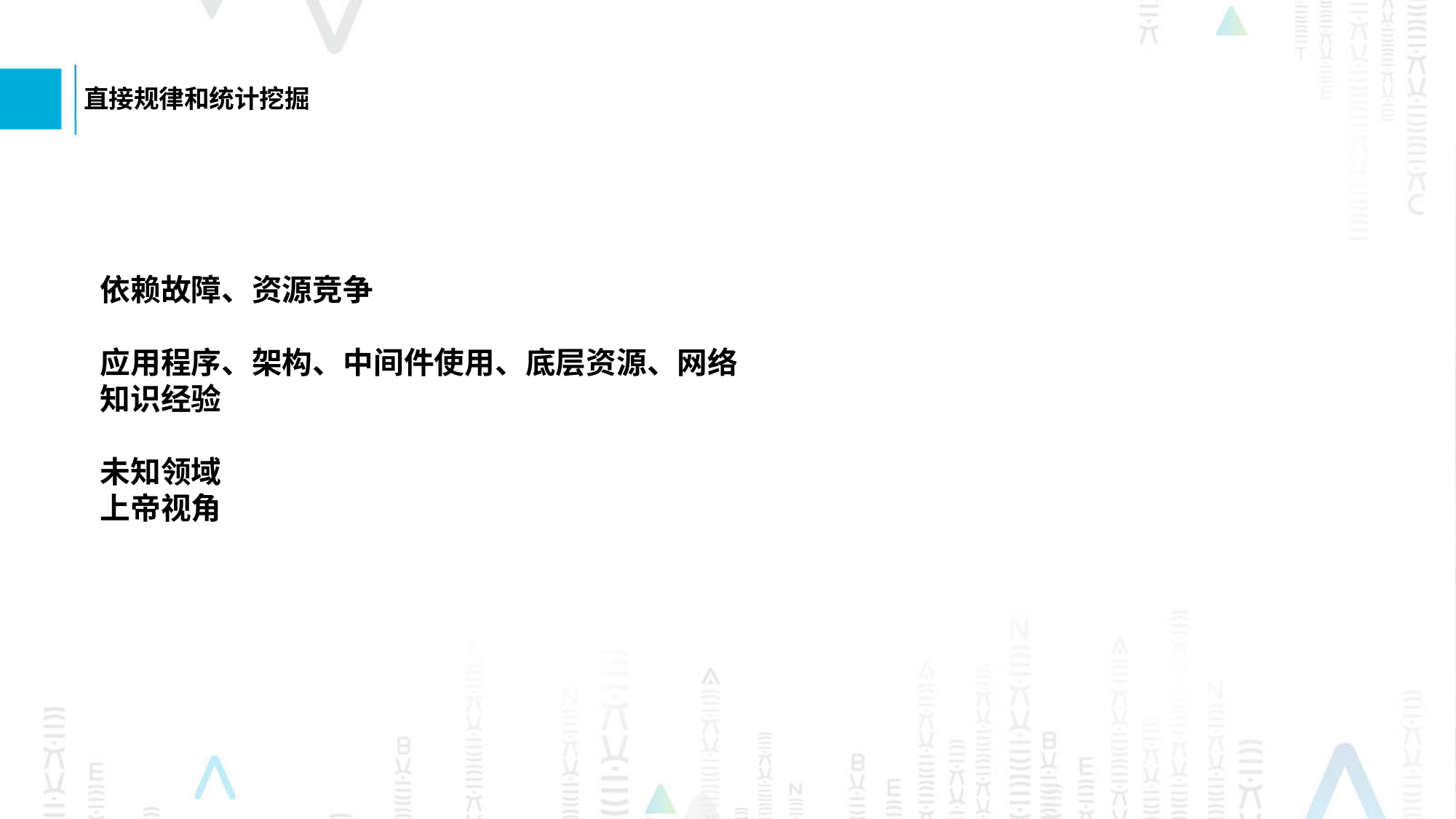

直接规律和统计挖掘

依赖故障、资源竞争

应用程序、架构、中间件使用、底层资源、网络
知识经验

未知领域
上帝视角